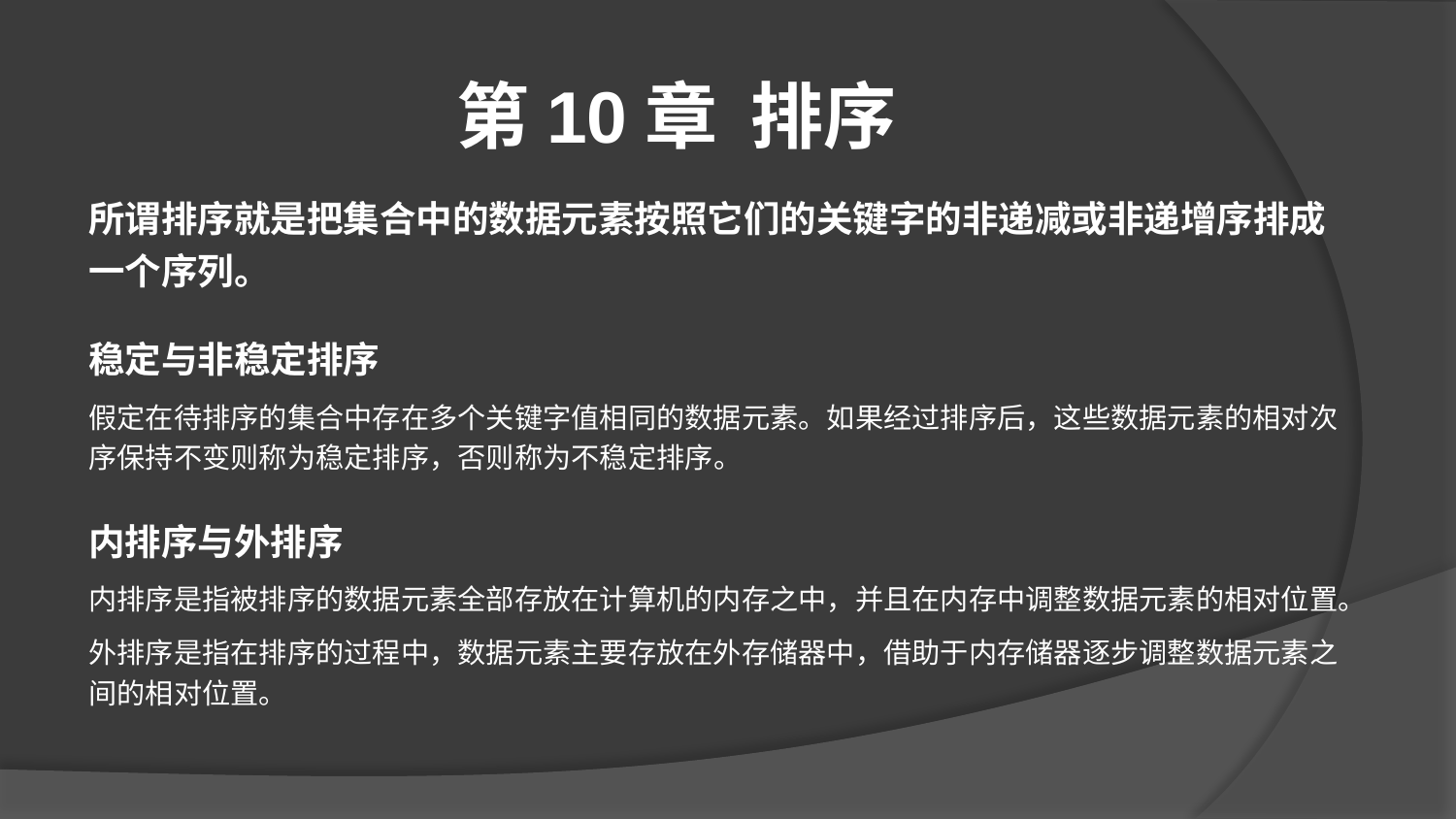

第10章  排序
所谓排序就是把集合中的数据元素按照它们的关键字的非递减或非递增序排成一个序列。
稳定与非稳定排序
假定在待排序的集合中存在多个关键字值相同的数据元素。如果经过排序后，这些数据元素的相对次序保持不变则称为稳定排序，否则称为不稳定排序。
内排序与外排序
内排序是指被排序的数据元素全部存放在计算机的内存之中，并且在内存中调整数据元素的相对位置。
外排序是指在排序的过程中，数据元素主要存放在外存储器中，借助于内存储器逐步调整数据元素之间的相对位置。